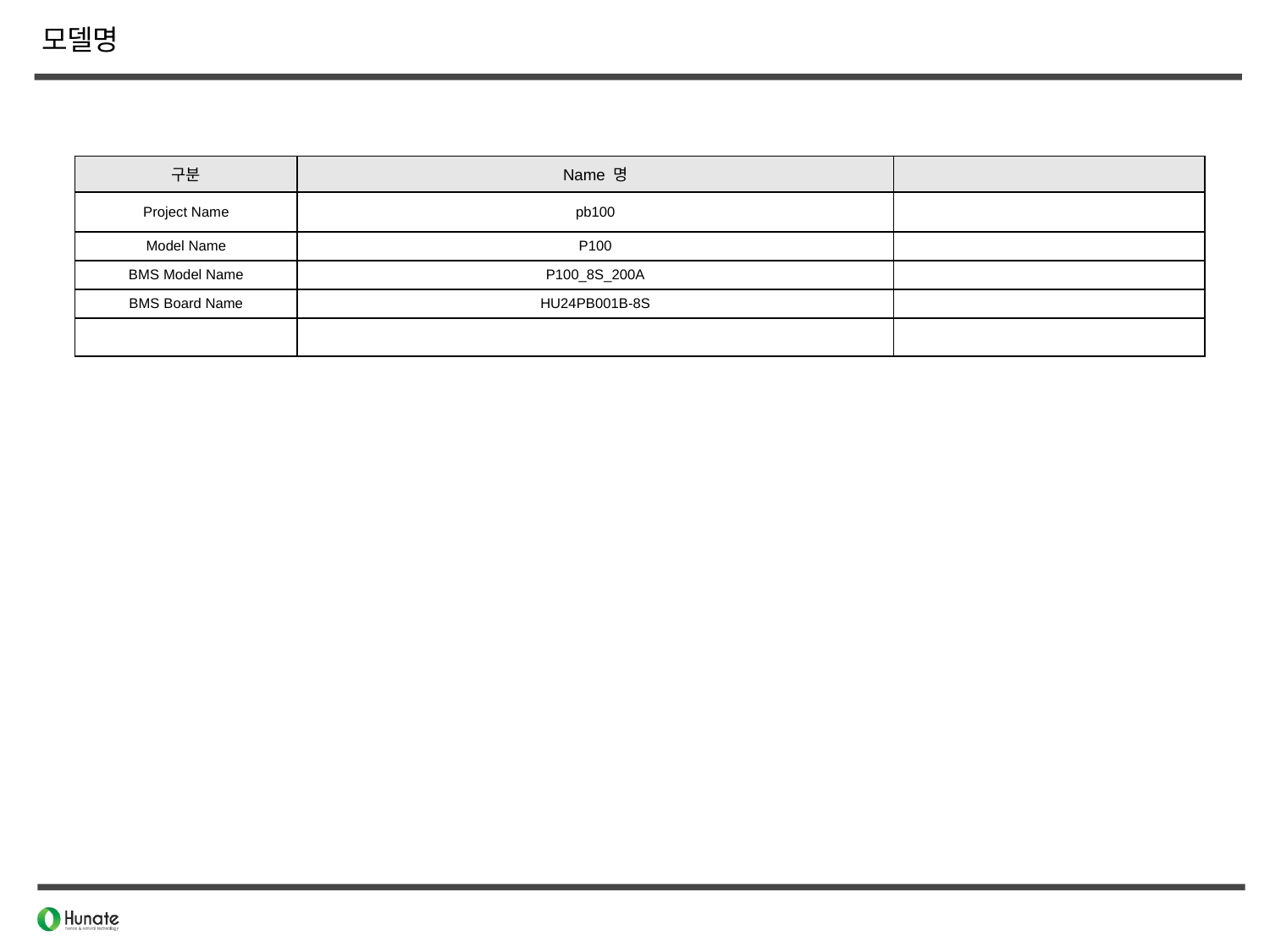

모델명
| 구분 | Name 명 |  |
| --- | --- | --- |
| Project Name | pb100 |  |
| Model Name | P100 |  |
| BMS Model Name | P100\_8S\_200A |  |
| BMS Board Name | HU24PB001B-8S |  |
|  |  |  |